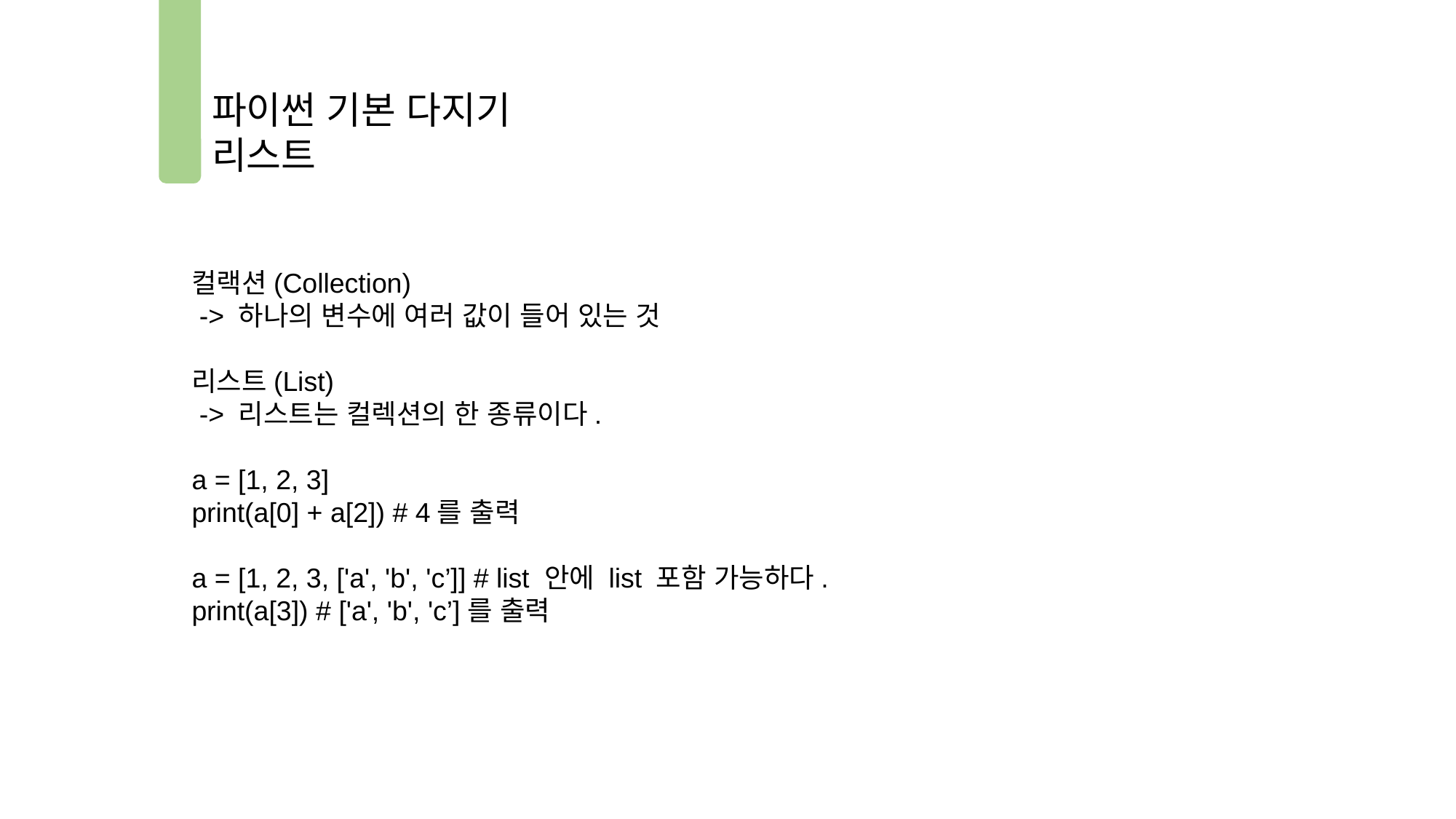

파이썬 기본 다지기
리스트
컬랙션(Collection)
 -> 하나의 변수에 여러 값이 들어 있는 것

리스트(List)
 -> 리스트는 컬렉션의 한 종류이다.

a = [1, 2, 3]
print(a[0] + a[2]) # 4를 출력

a = [1, 2, 3, ['a', 'b', 'c’]] # list 안에 list 포함 가능하다.
print(a[3]) # ['a', 'b', 'c’]를 출력